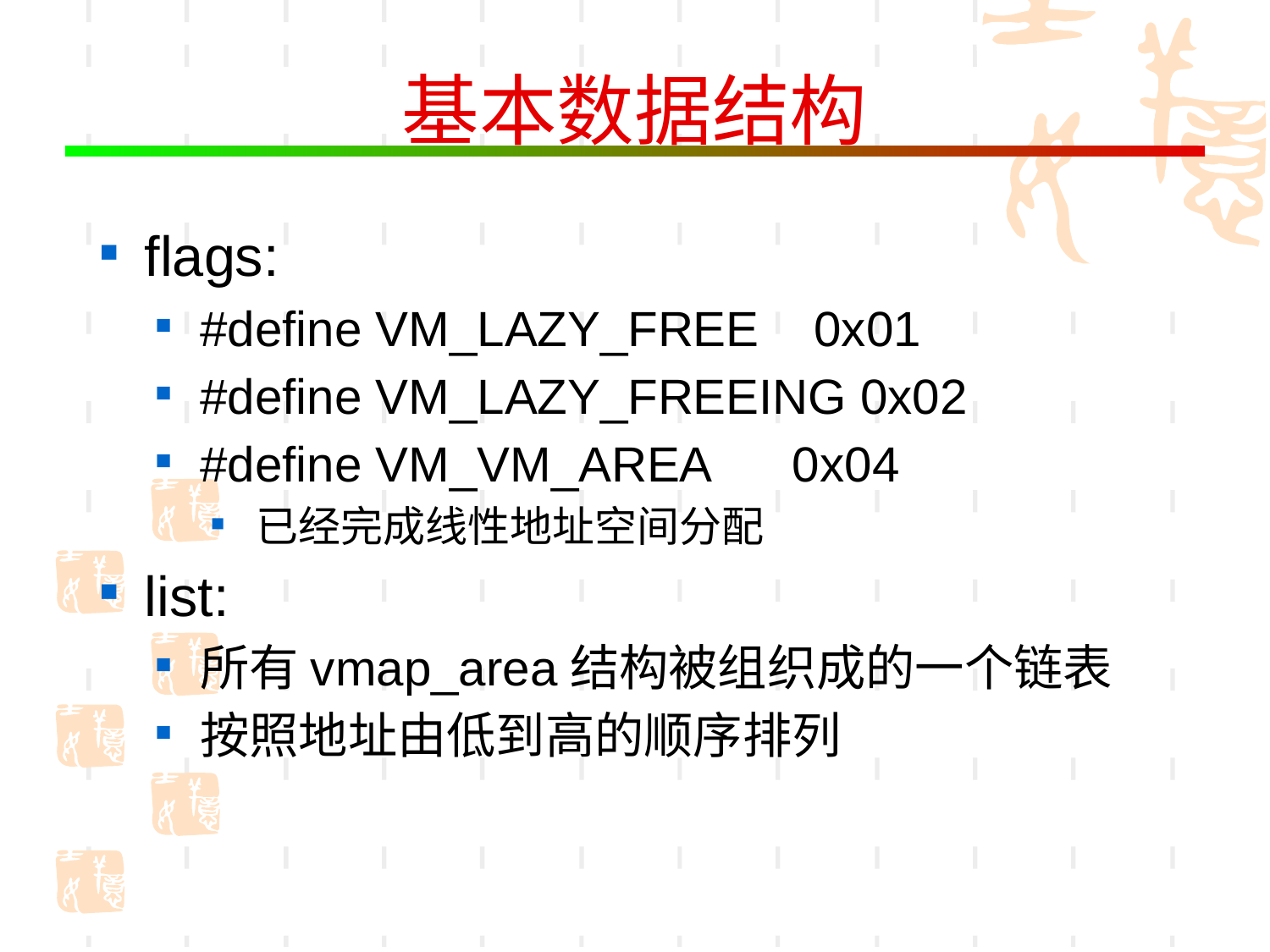

# 基本数据结构
flags:
#define VM_LAZY_FREE    0x01
#define VM_LAZY_FREEING 0x02
#define VM_VM_AREA      0x04
已经完成线性地址空间分配
list:
所有vmap_area结构被组织成的一个链表
按照地址由低到高的顺序排列